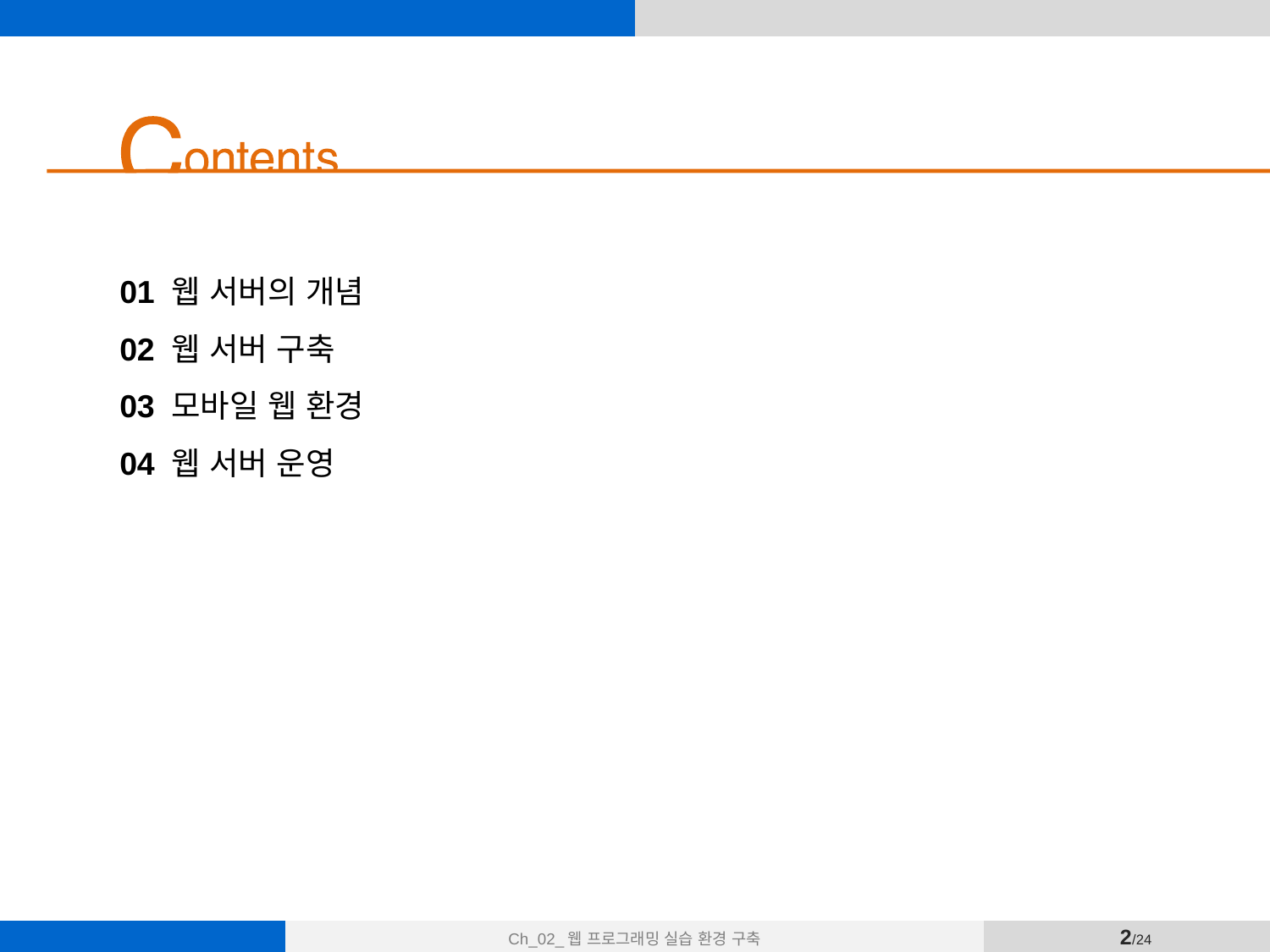

01 웹 서버의 개념
02 웹 서버 구축
03 모바일 웹 환경
04 웹 서버 운영